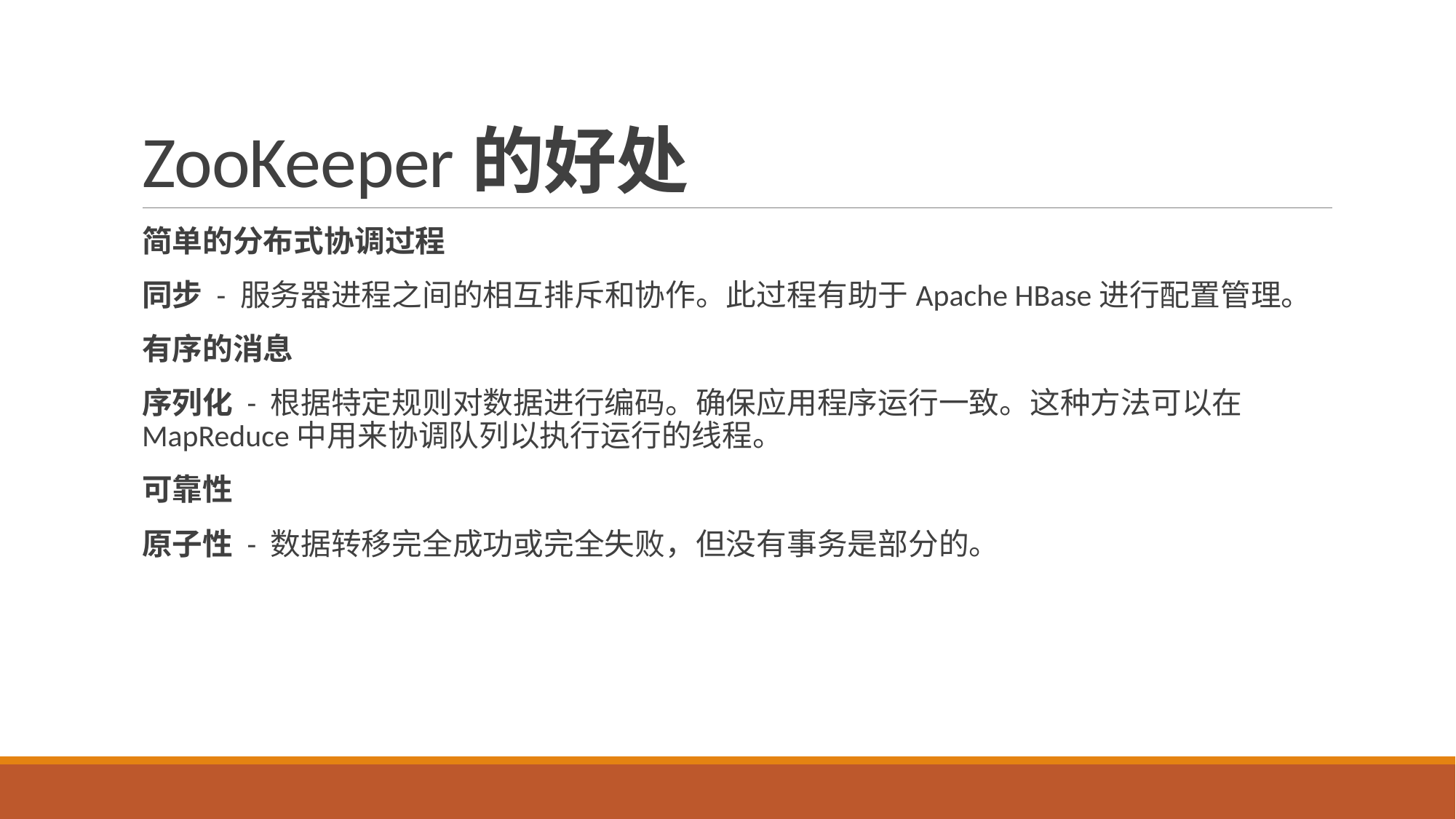

# ZooKeeper的好处
简单的分布式协调过程
同步 - 服务器进程之间的相互排斥和协作。此过程有助于Apache HBase进行配置管理。
有序的消息
序列化 - 根据特定规则对数据进行编码。确保应用程序运行一致。这种方法可以在MapReduce中用来协调队列以执行运行的线程。
可靠性
原子性 - 数据转移完全成功或完全失败，但没有事务是部分的。